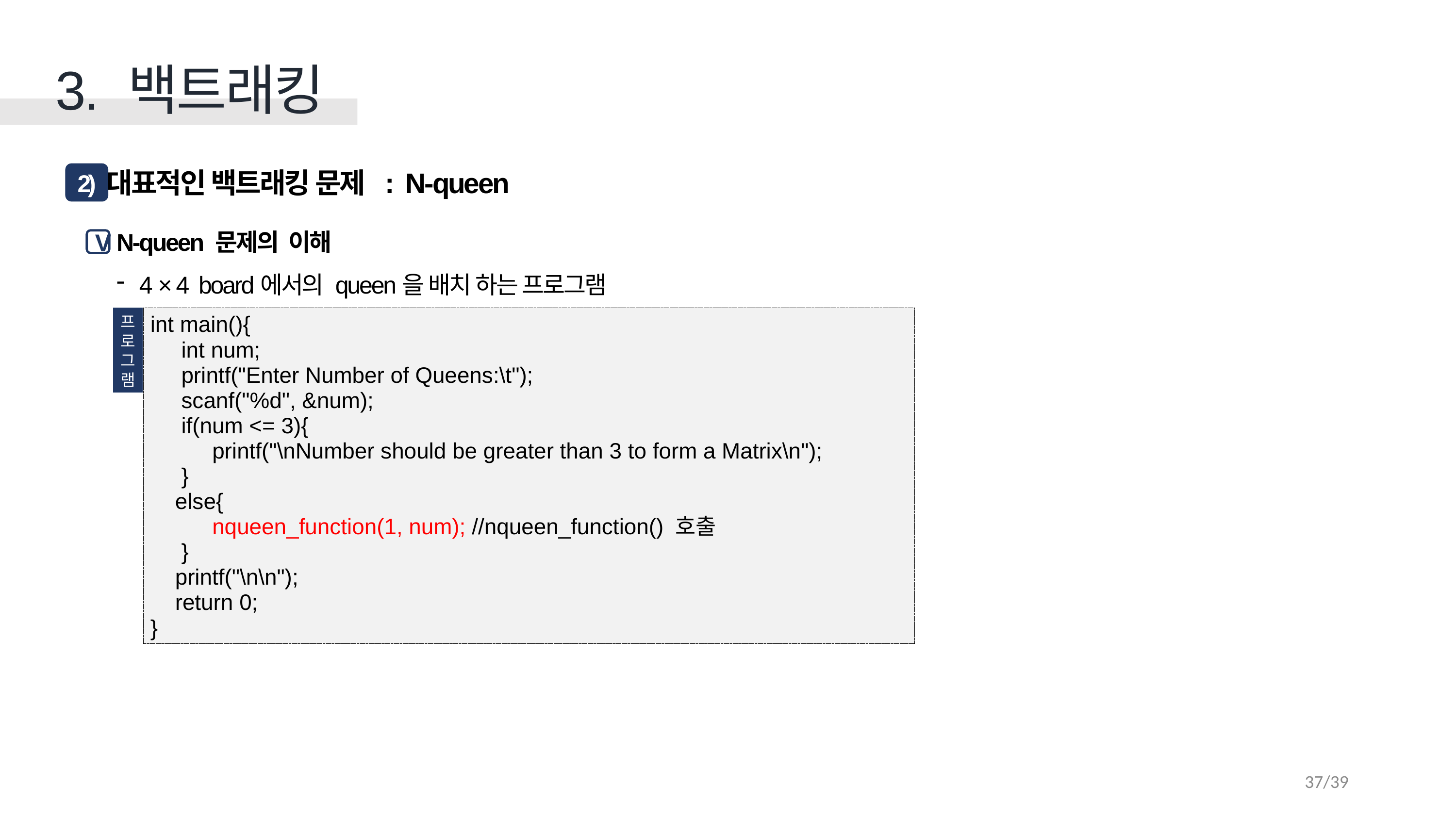

3. 백트래킹

대표적인 백트래킹 문제  :  N-queen
2)
N-queen 문제의  이해
V
4 × 4  board에서의 queen을 배치 하는 프로그램
프
로
그
램
int main(){
     int num;
     printf("Enter Number of Queens:\t");
     scanf("%d", &num);
     if(num <= 3){
          printf("\nNumber should be greater than 3 to form a Matrix\n");
     }
    else{
          nqueen_function(1, num); //nqueen_function() 호출
     }
    printf("\n\n");
    return 0;
}
37/39